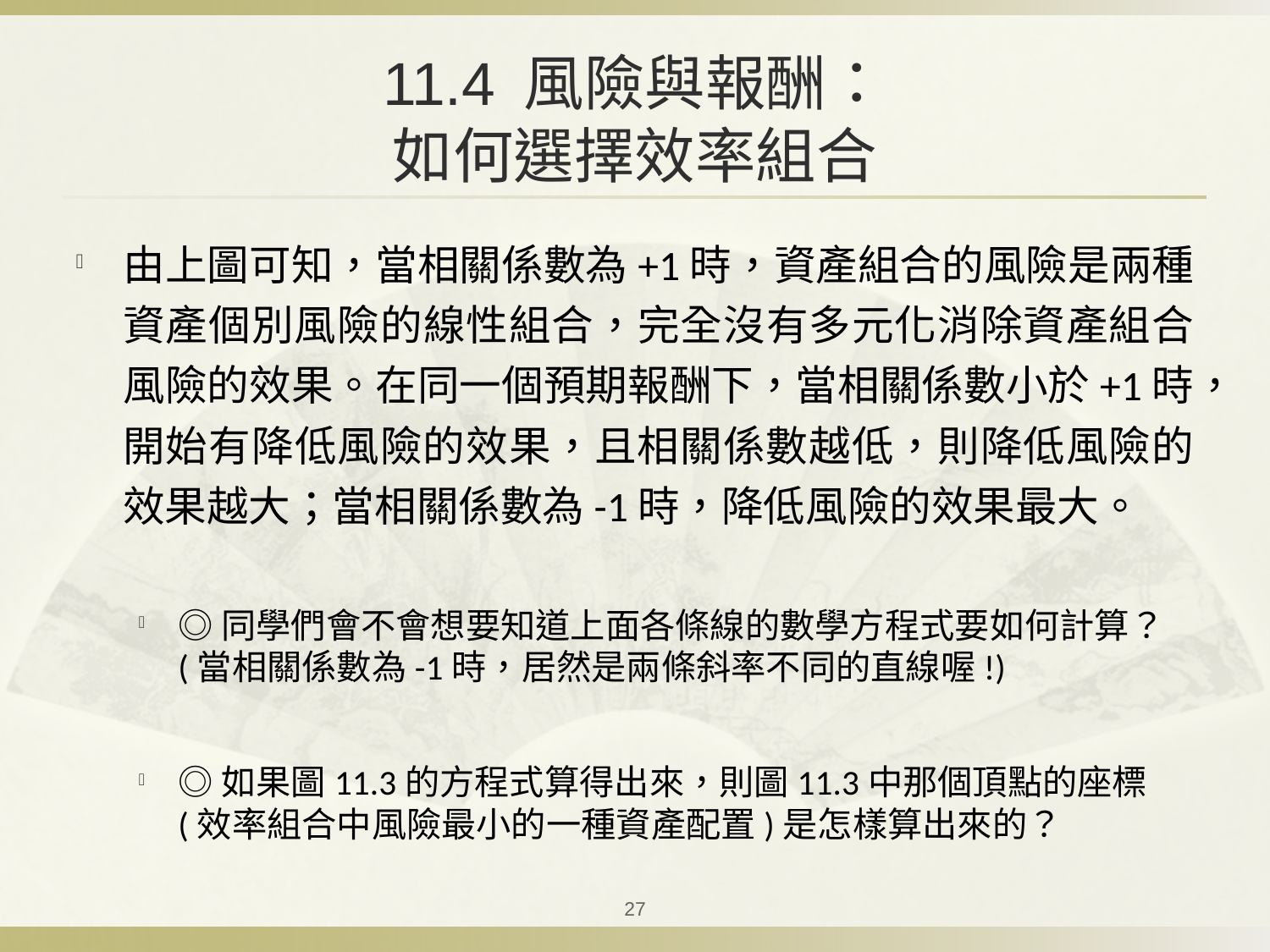

# 11.4 風險與報酬： 如何選擇效率組合
由上圖可知，當相關係數為+1時，資產組合的風險是兩種資產個別風險的線性組合，完全沒有多元化消除資產組合風險的效果。在同一個預期報酬下，當相關係數小於+1時，開始有降低風險的效果，且相關係數越低，則降低風險的效果越大；當相關係數為-1時，降低風險的效果最大。

◎同學們會不會想要知道上面各條線的數學方程式要如何計算？(當相關係數為-1時，居然是兩條斜率不同的直線喔!)

◎如果圖11.3的方程式算得出來，則圖11.3中那個頂點的座標(效率組合中風險最小的一種資產配置)是怎樣算出來的？

27